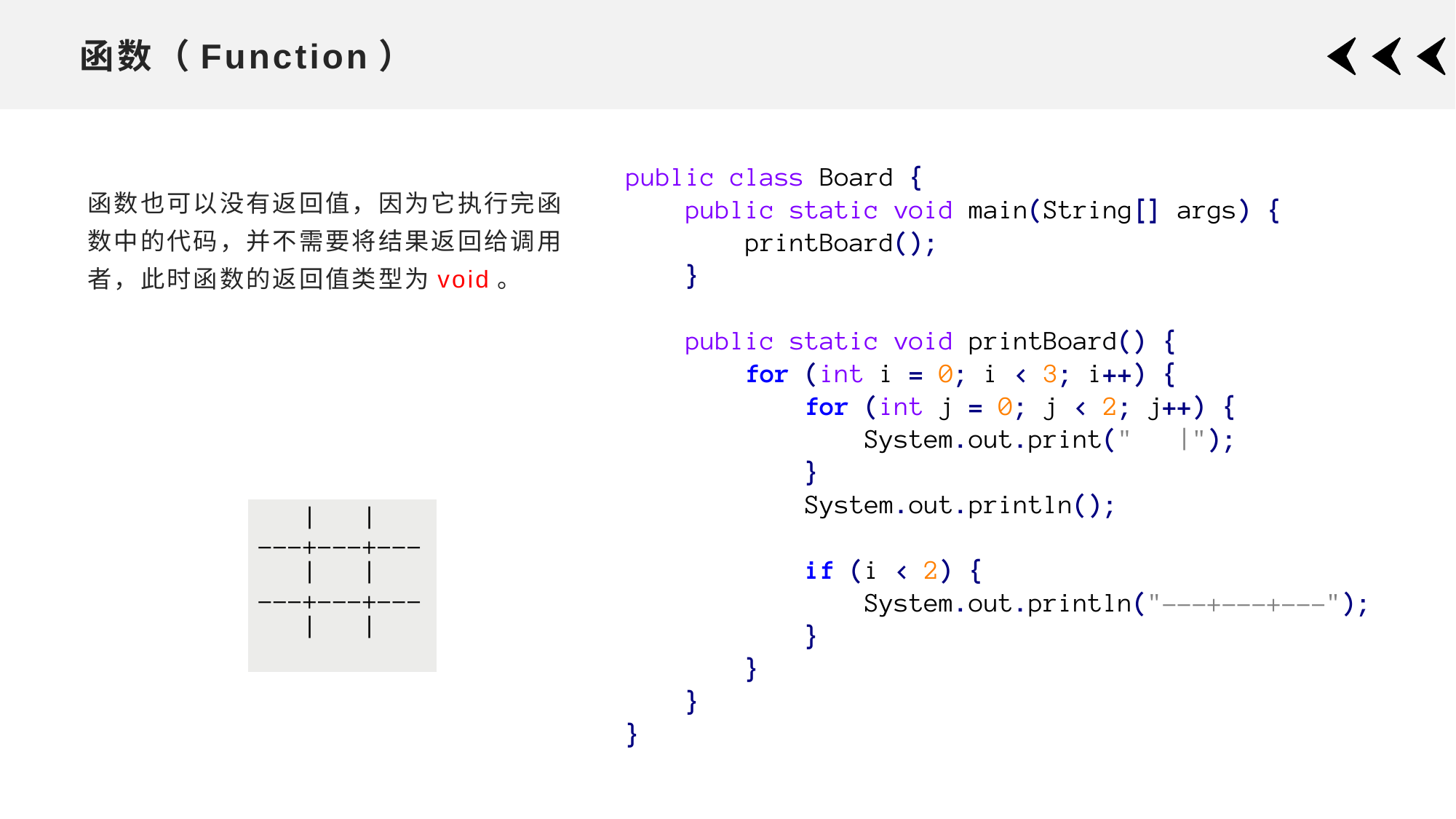

# 函数（Function）
public class Board {
    public static void main(String[] args) {
        printBoard();
    }

    public static void printBoard() {
        for (int i = 0; i < 3; i++) {
            for (int j = 0; j < 2; j++) {
                System.out.print("   |");
            }
            System.out.println();

            if (i < 2) {
                System.out.println("---+---+---");
            }
        }
    }
}
函数也可以没有返回值，因为它执行完函数中的代码，并不需要将结果返回给调用者，此时函数的返回值类型为void。
| | | ---+---+--- | | ---+---+--- | | |
| --- |